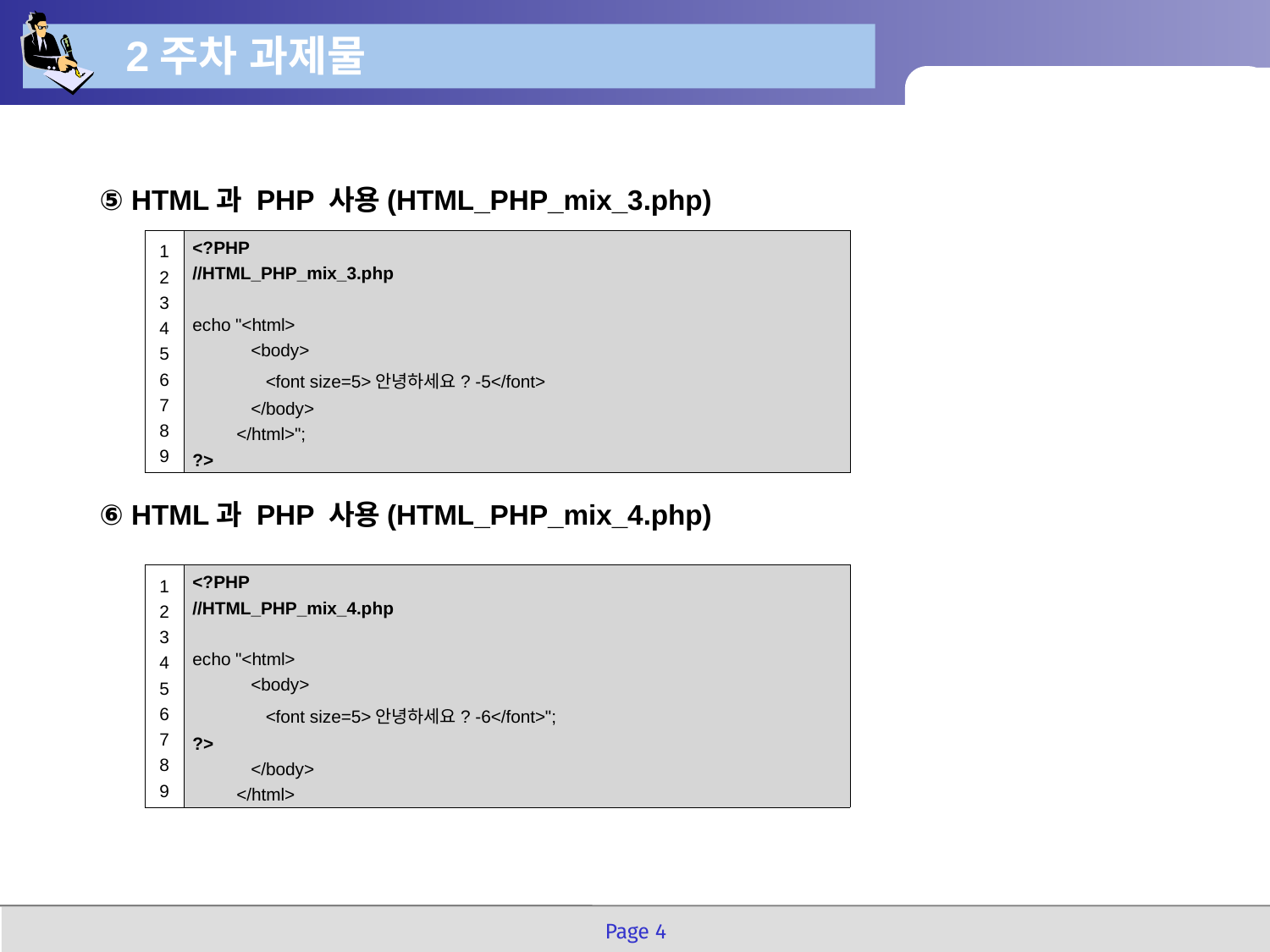

2주차 과제물

⑤ HTML과 PHP 사용(HTML_PHP_mix_3.php)

⑥ HTML과 PHP 사용(HTML_PHP_mix_4.php)
| 1 2 3 4 5 6 7 8 9 | <?PHP //HTML\_PHP\_mix\_3.php echo "<html> <body> <font size=5>안녕하세요? -5</font> </body> </html>"; ?> |
| --- | --- |
| 1 2 3 4 5 6 7 8 9 | <?PHP //HTML\_PHP\_mix\_4.php echo "<html> <body> <font size=5>안녕하세요? -6</font>"; ?> </body> </html> |
| --- | --- |
Page 4